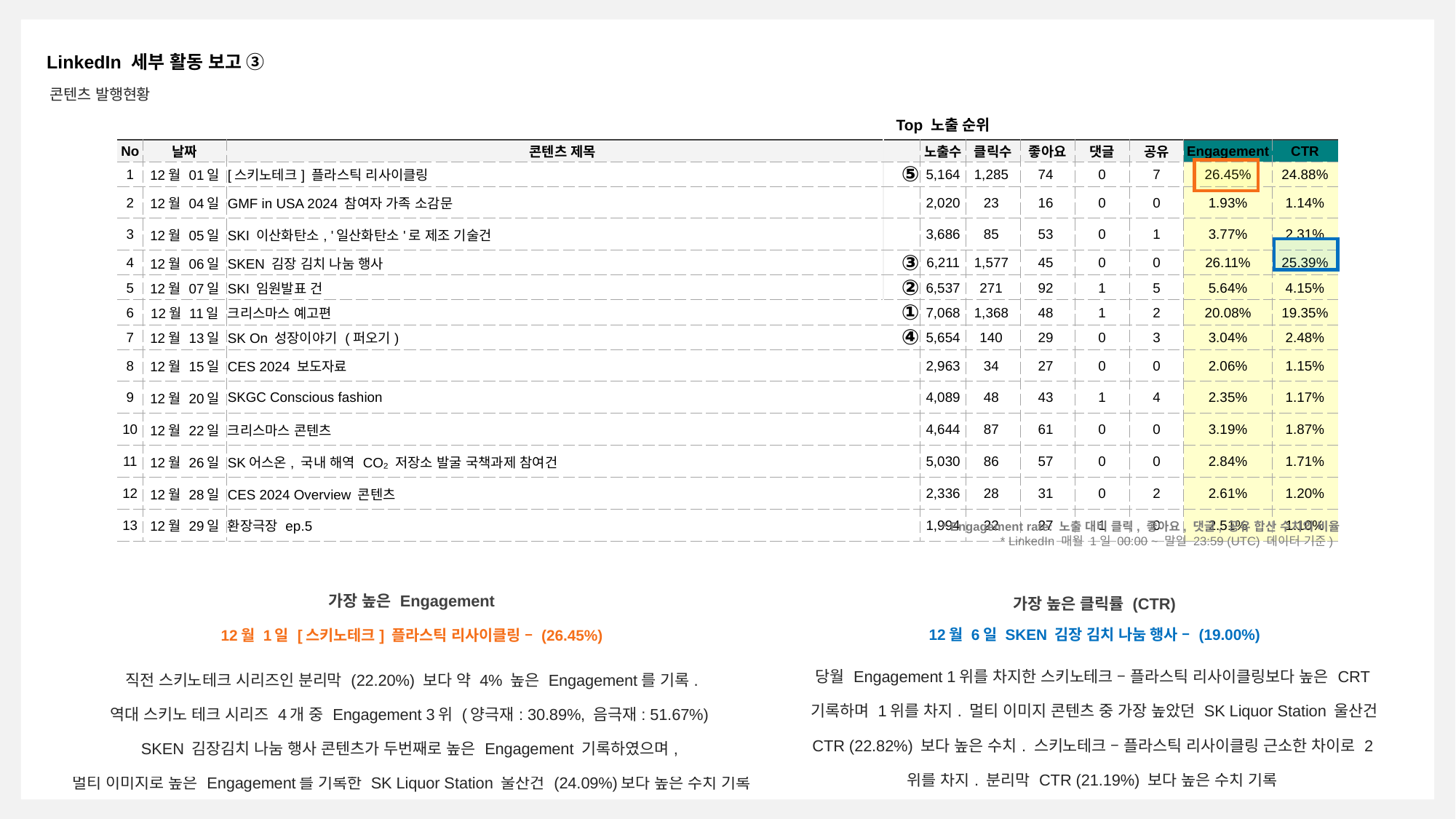

LinkedIn 세부 활동 보고 ③
콘텐츠 발행현황
Top 노출 순위
| No | 날짜 | 콘텐츠 제목 |  | 노출수 | 클릭수 | 좋아요 | 댓글 | 공유 | Engagement | CTR |
| --- | --- | --- | --- | --- | --- | --- | --- | --- | --- | --- |
| 1 | 12월 01일 | [스키노테크] 플라스틱 리사이클링 | ⑤ | 5,164 | 1,285 | 74 | 0 | 7 | 26.45% | 24.88% |
| 2 | 12월 04일 | GMF in USA 2024 참여자 가족 소감문 |  | 2,020 | 23 | 16 | 0 | 0 | 1.93% | 1.14% |
| 3 | 12월 05일 | SKI 이산화탄소, '일산화탄소'로 제조 기술건 |  | 3,686 | 85 | 53 | 0 | 1 | 3.77% | 2.31% |
| 4 | 12월 06일 | SKEN 김장 김치 나눔 행사 | ③ | 6,211 | 1,577 | 45 | 0 | 0 | 26.11% | 25.39% |
| 5 | 12월 07일 | SKI 임원발표 건 | ② | 6,537 | 271 | 92 | 1 | 5 | 5.64% | 4.15% |
| 6 | 12월 11일 | 크리스마스 예고편 | ① | 7,068 | 1,368 | 48 | 1 | 2 | 20.08% | 19.35% |
| 7 | 12월 13일 | SK On 성장이야기 (퍼오기) | ④ | 5,654 | 140 | 29 | 0 | 3 | 3.04% | 2.48% |
| 8 | 12월 15일 | CES 2024 보도자료 |  | 2,963 | 34 | 27 | 0 | 0 | 2.06% | 1.15% |
| 9 | 12월 20일 | SKGC Conscious fashion |  | 4,089 | 48 | 43 | 1 | 4 | 2.35% | 1.17% |
| 10 | 12월 22일 | 크리스마스 콘텐츠 |  | 4,644 | 87 | 61 | 0 | 0 | 3.19% | 1.87% |
| 11 | 12월 26일 | SK어스온, 국내 해역 CO₂ 저장소 발굴 국책과제 참여건 |  | 5,030 | 86 | 57 | 0 | 0 | 2.84% | 1.71% |
| 12 | 12월 28일 | CES 2024 Overview 콘텐츠 |  | 2,336 | 28 | 31 | 0 | 2 | 2.61% | 1.20% |
| 13 | 12월 29일 | 환장극장 ep.5 |  | 1,994 | 22 | 27 | 1 | 0 | 2.51% | 1.10% |

 * Engagement rate: 노출 대비 클릭, 좋아요, 댓글, 공유 합산 수치의 비율
* LinkedIn 매월 1일 00:00 ~ 말일 23:59 (UTC) 데이터 기준)
| 가장 높은 Engagement |
| --- |
| 12월 1일 [스키노테크] 플라스틱 리사이클링 – (26.45%) |
| 직전 스키노테크 시리즈인 분리막 (22.20%) 보다 약 4% 높은 Engagement를 기록. 역대 스키노 테크 시리즈 4개 중 Engagement 3위 (양극재: 30.89%, 음극재: 51.67%) SKEN 김장김치 나눔 행사 콘텐츠가 두번째로 높은 Engagement 기록하였으며, 멀티 이미지로 높은 Engagement를 기록한 SK Liquor Station 울산건 (24.09%)보다 높은 수치 기록 |
| 가장 높은 클릭률 (CTR) |
| --- |
| 12월 6일 SKEN 김장 김치 나눔 행사 – (19.00%) |
| 당월 Engagement 1위를 차지한 스키노테크 – 플라스틱 리사이클링보다 높은 CRT기록하며 1위를 차지. 멀티 이미지 콘텐츠 중 가장 높았던 SK Liquor Station 울산건 CTR (22.82%) 보다 높은 수치. 스키노테크 – 플라스틱 리사이클링 근소한 차이로 2위를 차지. 분리막 CTR (21.19%) 보다 높은 수치 기록 |